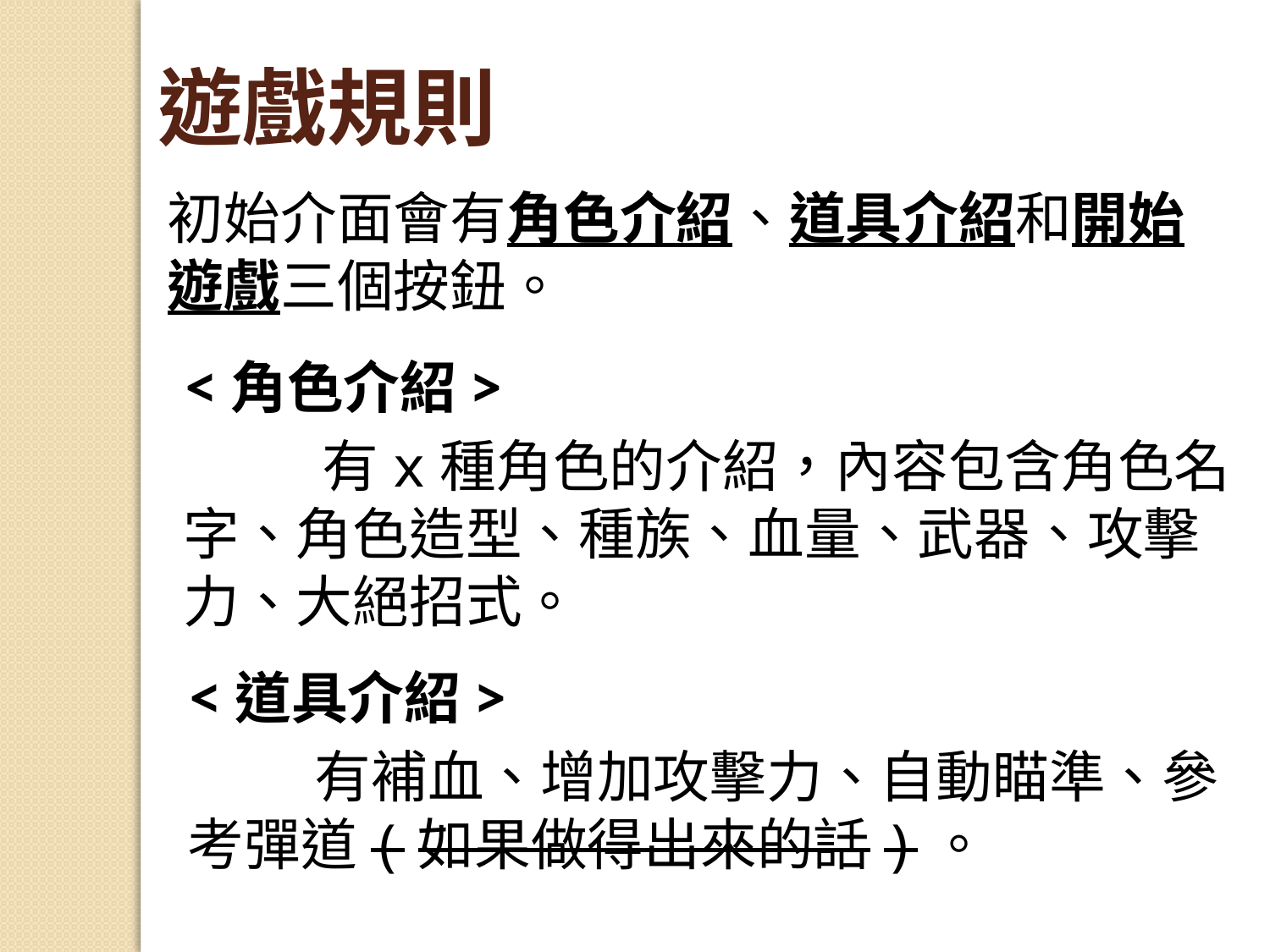

遊戲規則
初始介面會有角色介紹、道具介紹和開始遊戲三個按鈕。
<角色介紹>
 　　有x種角色的介紹，內容包含角色名字、角色造型、種族、血量、武器、攻擊力、大絕招式。
<道具介紹>
	有補血、增加攻擊力、自動瞄準、參考彈道(如果做得出來的話)。